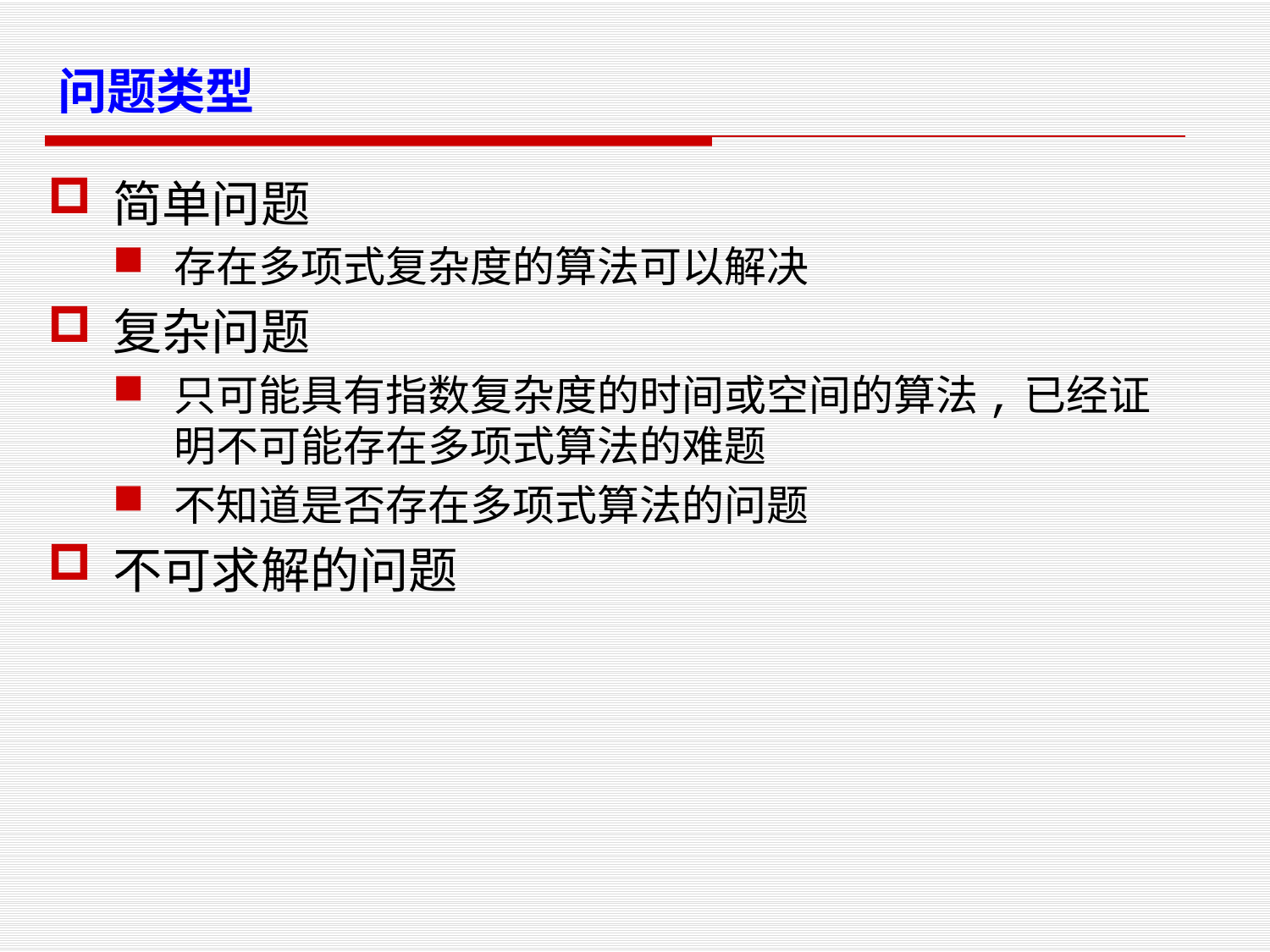

# 问题类型
简单问题
存在多项式复杂度的算法可以解决
复杂问题
只可能具有指数复杂度的时间或空间的算法,已经证明不可能存在多项式算法的难题
不知道是否存在多项式算法的问题
不可求解的问题